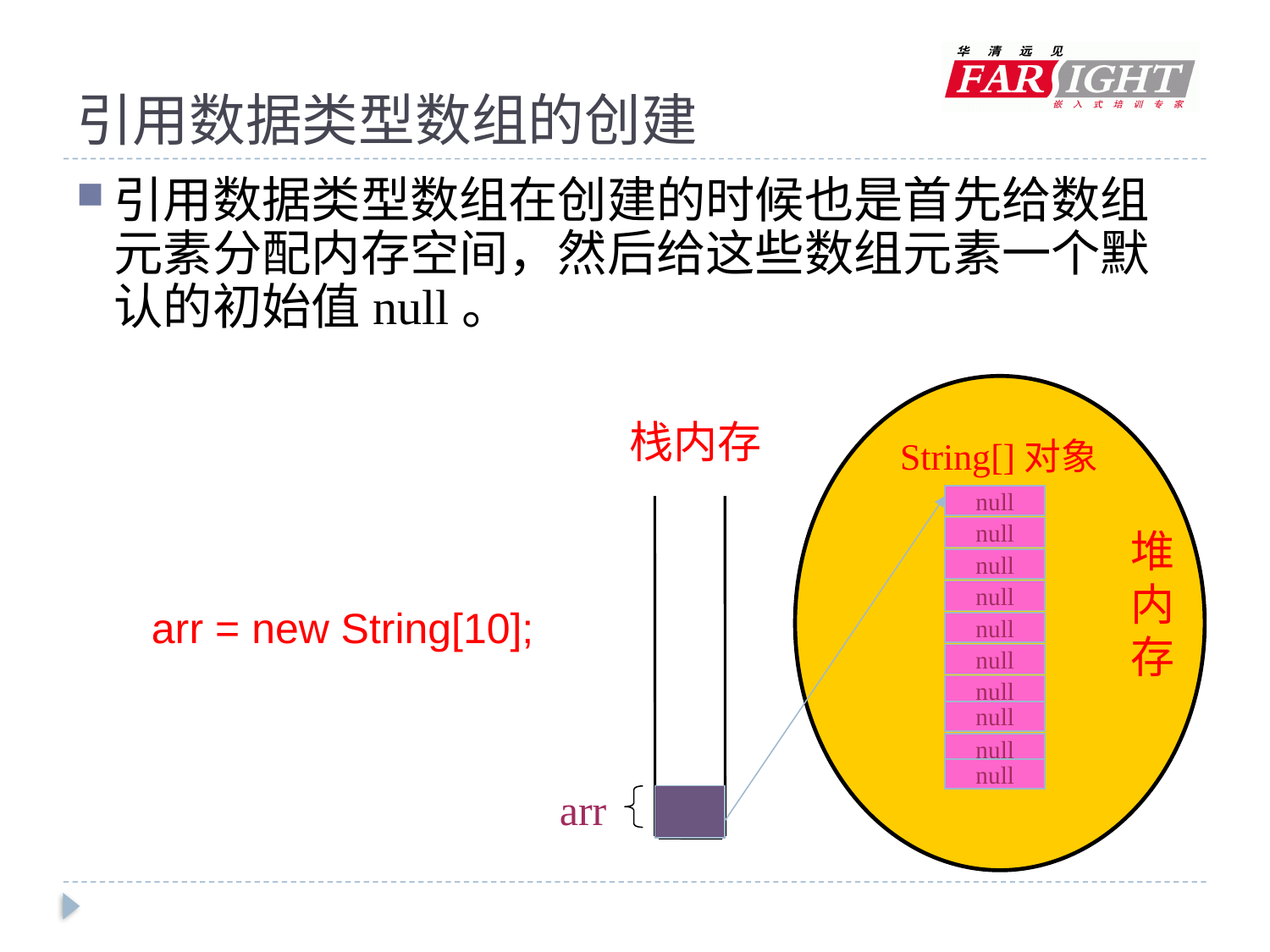

# 引用数据类型数组的创建
引用数据类型数组在创建的时候也是首先给数组元素分配内存空间，然后给这些数组元素一个默认的初始值null。

String[]对象
栈内存
null
null
null
null
null
null
null
null
null
null

arr

堆内存
arr = new String[10];